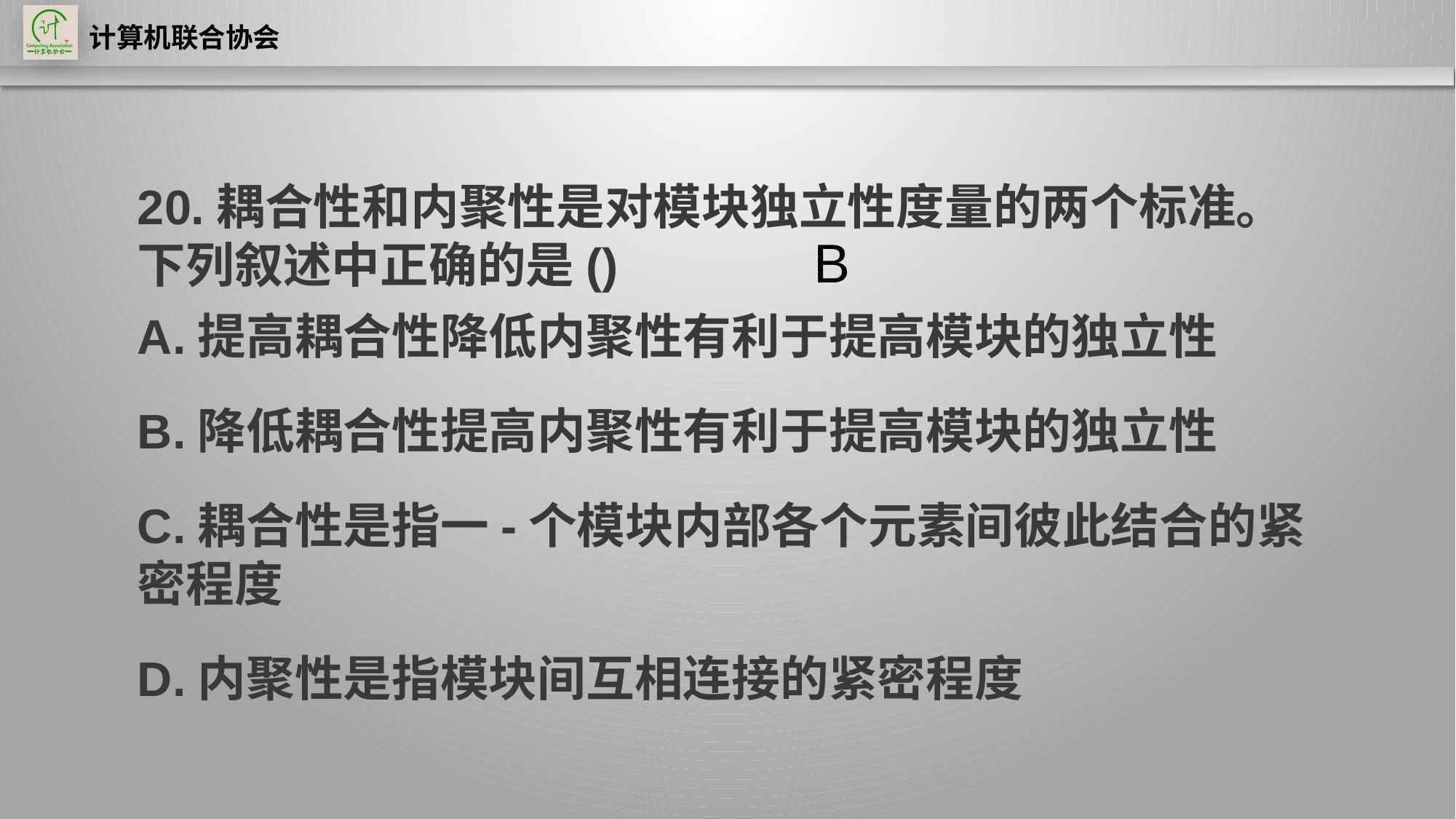

20.耦合性和内聚性是对模块独立性度量的两个标准。下列叙述中正确的是()
B
A.提高耦合性降低内聚性有利于提高模块的独立性
B.降低耦合性提高内聚性有利于提高模块的独立性
C.耦合性是指一-个模块内部各个元素间彼此结合的紧密程度
D.内聚性是指模块间互相连接的紧密程度